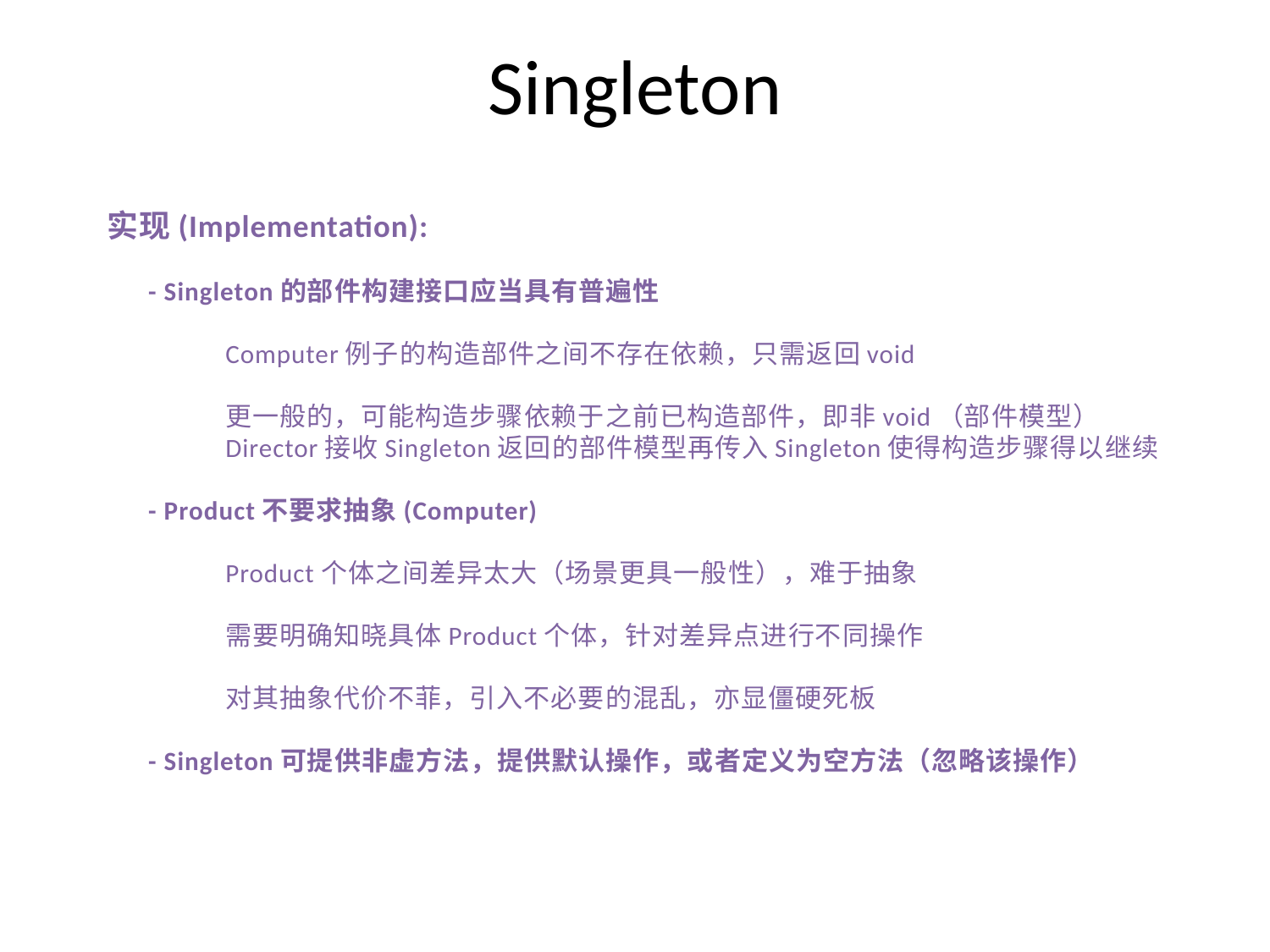

Singleton
实现(Implementation):

      - Singleton的部件构建接口应当具有普遍性

	Computer例子的构造部件之间不存在依赖，只需返回void

              	更一般的，可能构造步骤依赖于之前已构造部件，即非void（部件模型）
	Director接收Singleton返回的部件模型再传入Singleton使得构造步骤得以继续

      - Product不要求抽象(Computer)

              	Product个体之间差异太大（场景更具一般性），难于抽象

	需要明确知晓具体Product个体，针对差异点进行不同操作

	对其抽象代价不菲，引入不必要的混乱，亦显僵硬死板

      - Singleton可提供非虚方法，提供默认操作，或者定义为空方法（忽略该操作）